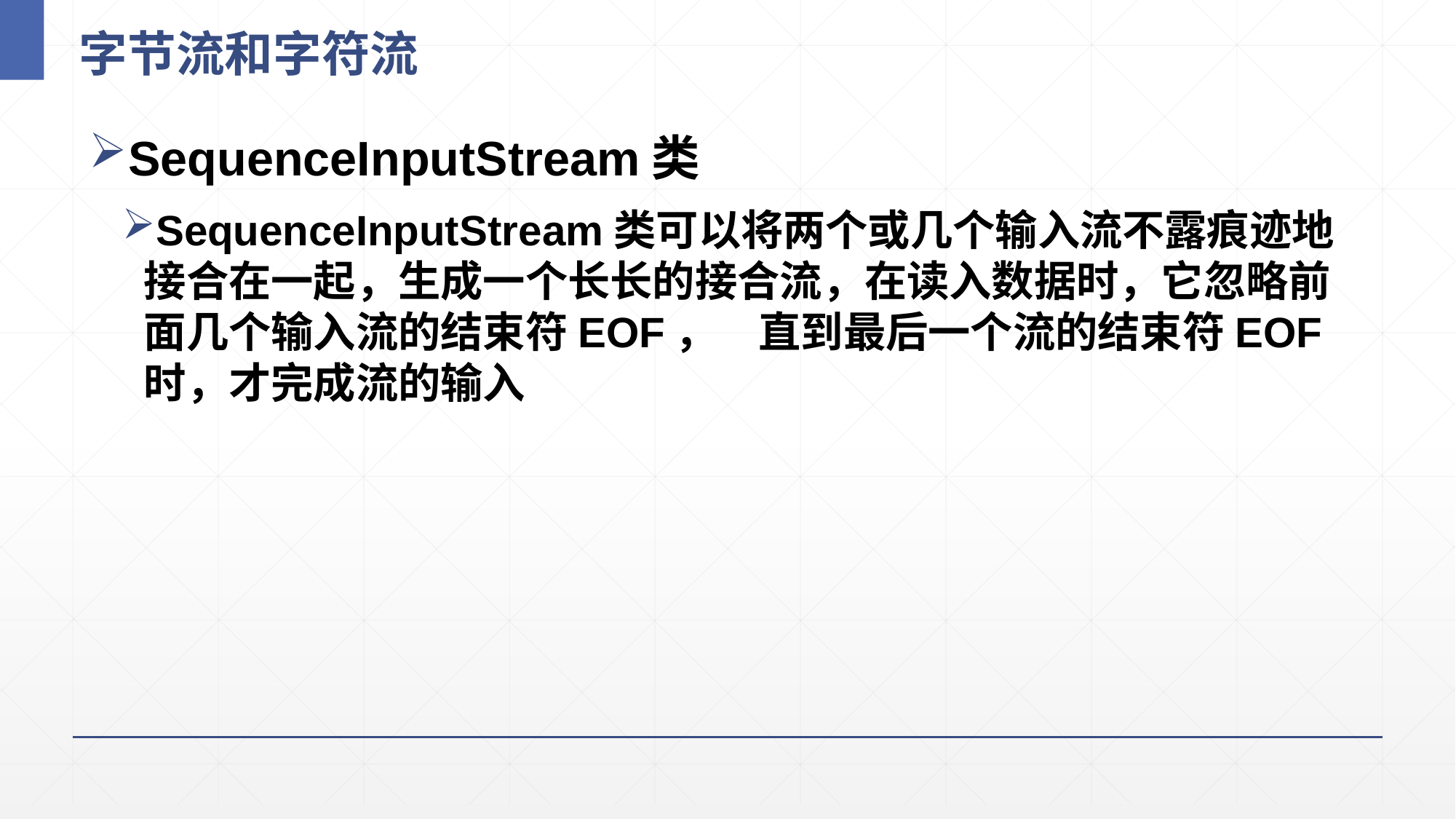

# 字节流和字符流
SequenceInputStream类
SequenceInputStream类可以将两个或几个输入流不露痕迹地接合在一起，生成一个长长的接合流，在读入数据时，它忽略前面几个输入流的结束符EOF，直到最后一个流的结束符EOF时，才完成流的输入